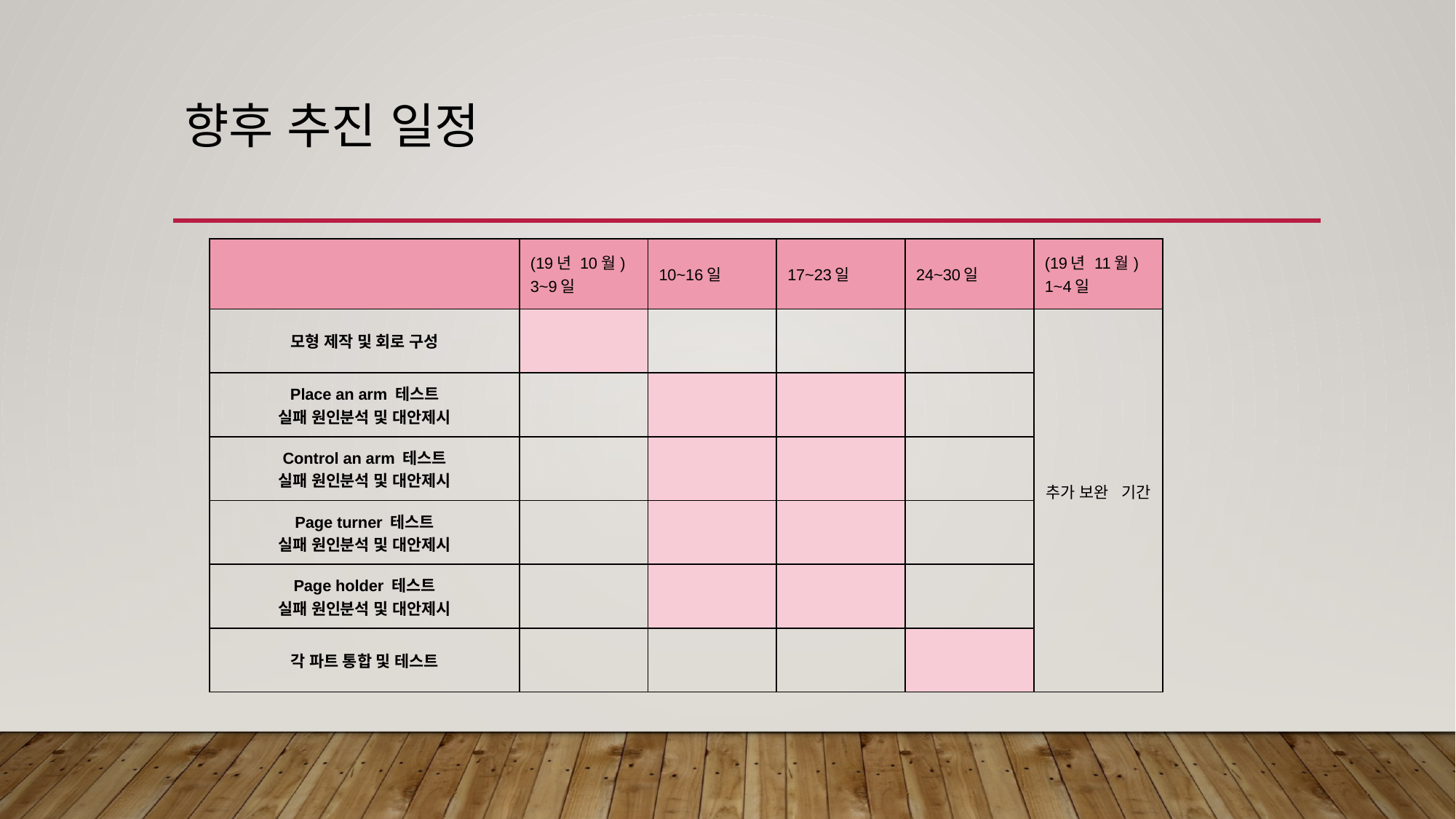

# 향후 추진 일정
|  | (19년 10월) 3~9일 | 10~16일 | 17~23일 | 24~30일 | (19년 11월) 1~4일 |
| --- | --- | --- | --- | --- | --- |
| 모형 제작 및 회로 구성 |  |  |  |  | 추가 보완 기간 |
| Place an arm 테스트 실패 원인분석 및 대안제시 |  |  |  |  |  |
| Control an arm 테스트 실패 원인분석 및 대안제시 |  |  |  |  |  |
| Page turner 테스트 실패 원인분석 및 대안제시 |  |  |  |  |  |
| Page holder 테스트 실패 원인분석 및 대안제시 |  |  |  |  |  |
| 각 파트 통합 및 테스트 |  |  |  |  |  |